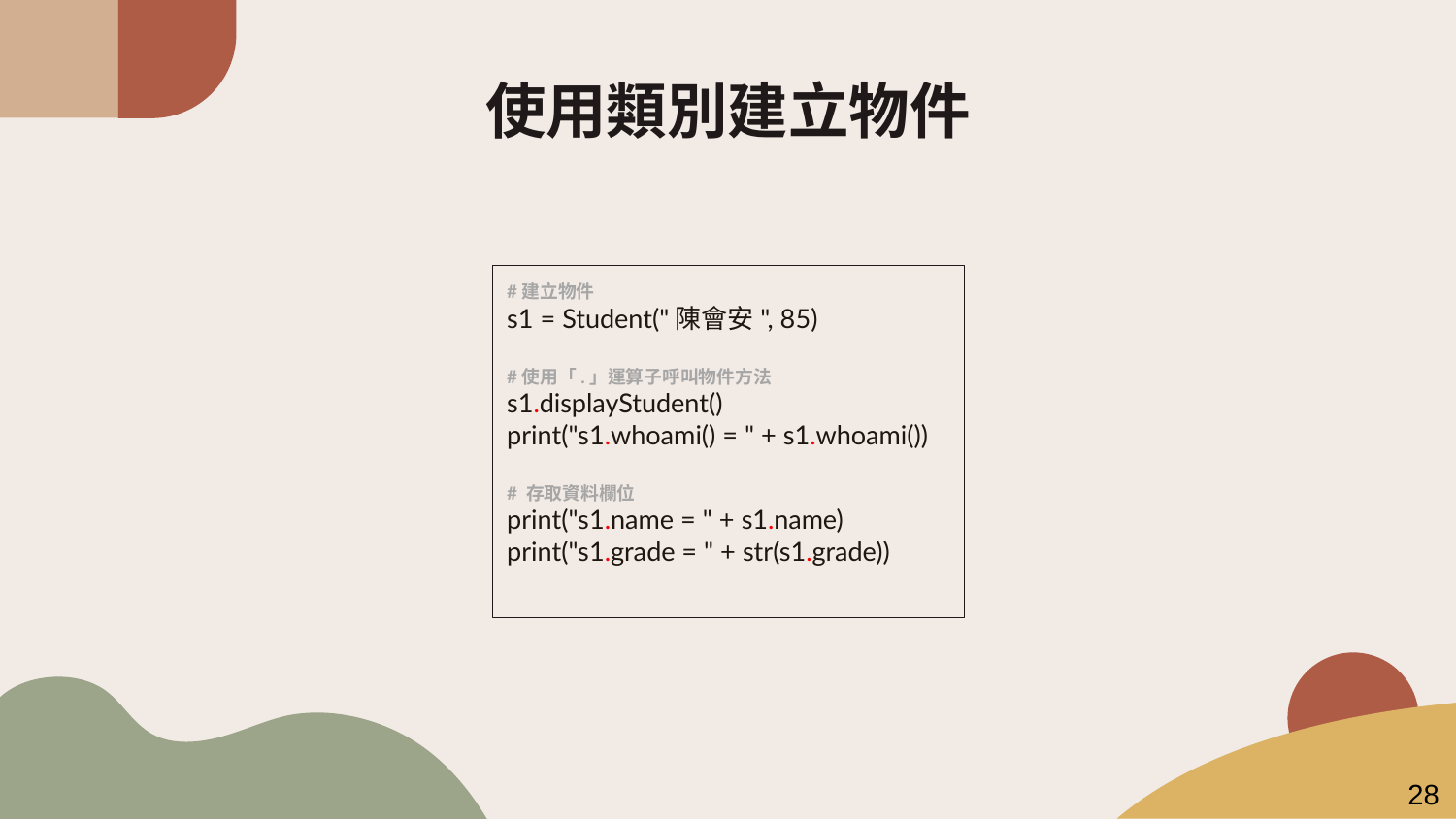

# 使用類別建立物件
#建立物件
s1 = Student("陳會安", 85)

#使用「.」運算子呼叫物件方法
s1.displayStudent()
print("s1.whoami() = " + s1.whoami())

# 存取資料欄位
print("s1.name = " + s1.name)
print("s1.grade = " + str(s1.grade))
28